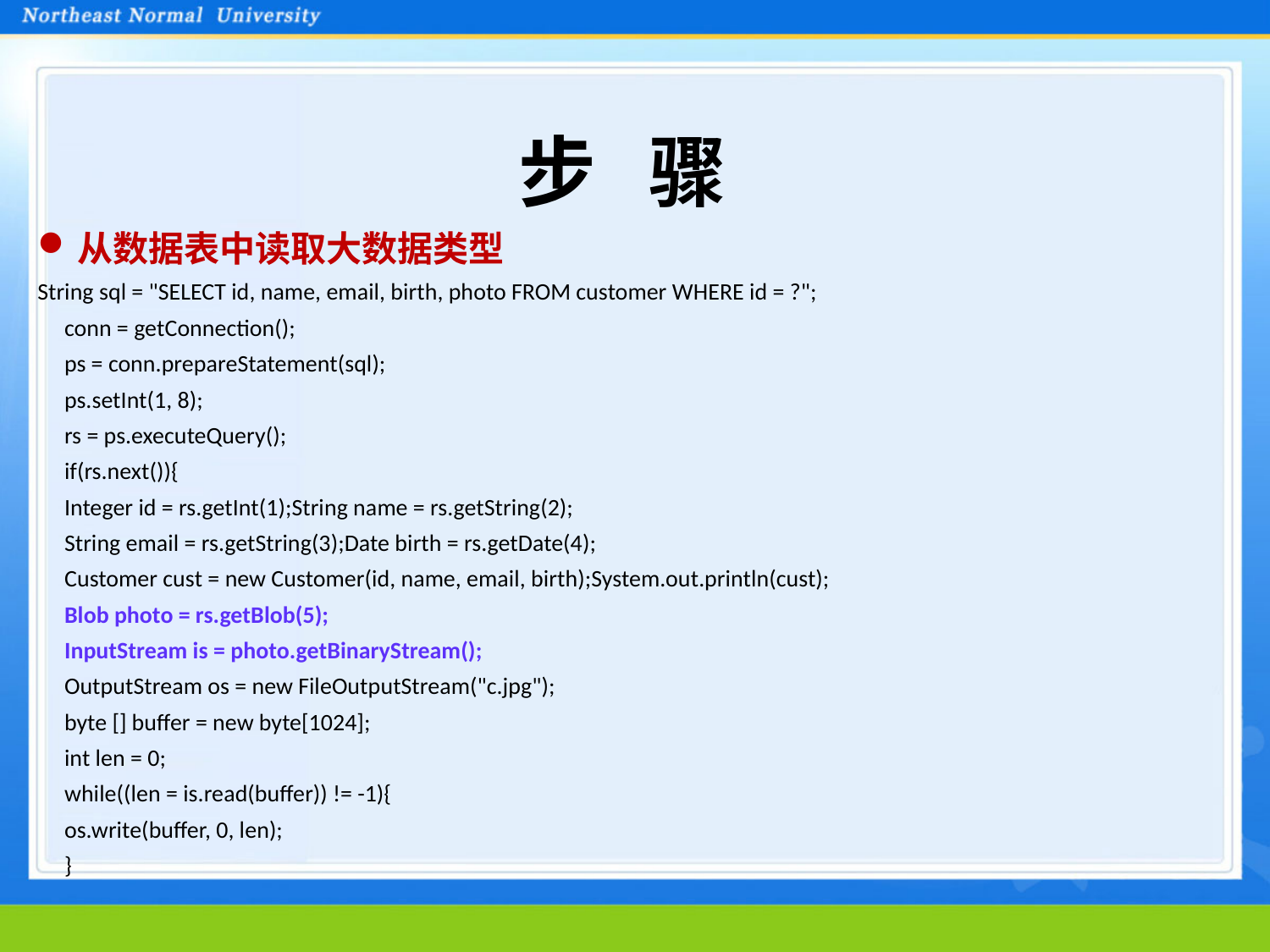

# 步   骤
从数据表中读取大数据类型
String sql = "SELECT id, name, email, birth, photo FROM customer WHERE id = ?";
	conn = getConnection();
	ps = conn.prepareStatement(sql);
	ps.setInt(1, 8);
	rs = ps.executeQuery();
	if(rs.next()){
		Integer id = rs.getInt(1);String name = rs.getString(2);
		String email = rs.getString(3);Date birth = rs.getDate(4);
		Customer cust = new Customer(id, name, email, birth);System.out.println(cust);
		Blob photo = rs.getBlob(5);
		InputStream is = photo.getBinaryStream();
		OutputStream os = new FileOutputStream("c.jpg");
		byte [] buffer = new byte[1024];
		int len = 0;
		while((len = is.read(buffer)) != -1){
			os.write(buffer, 0, len);
		}